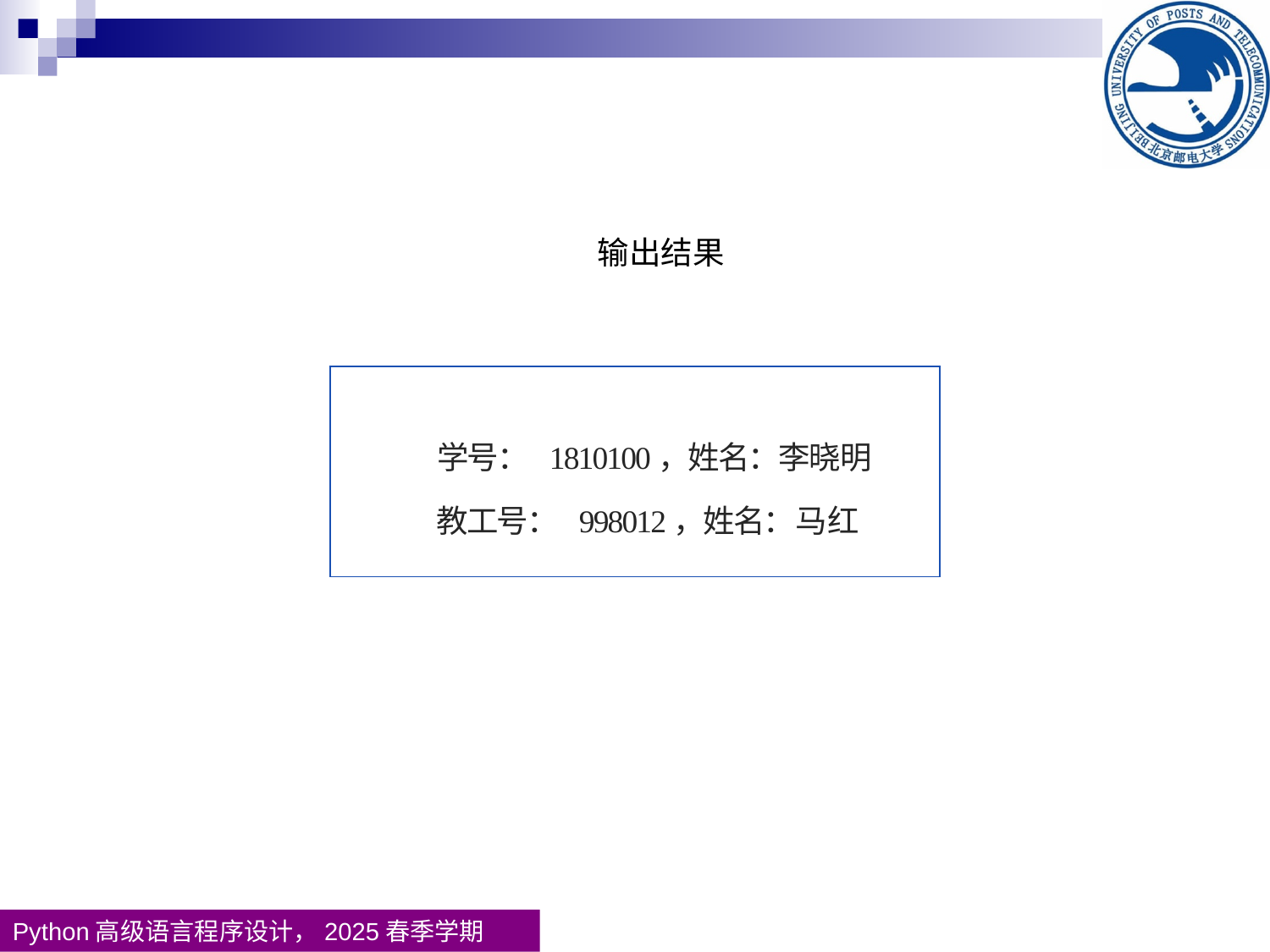

输出结果

| 学号： 1810100，姓名：李晓明 教工号： 998012，姓名：马红 |
| --- |